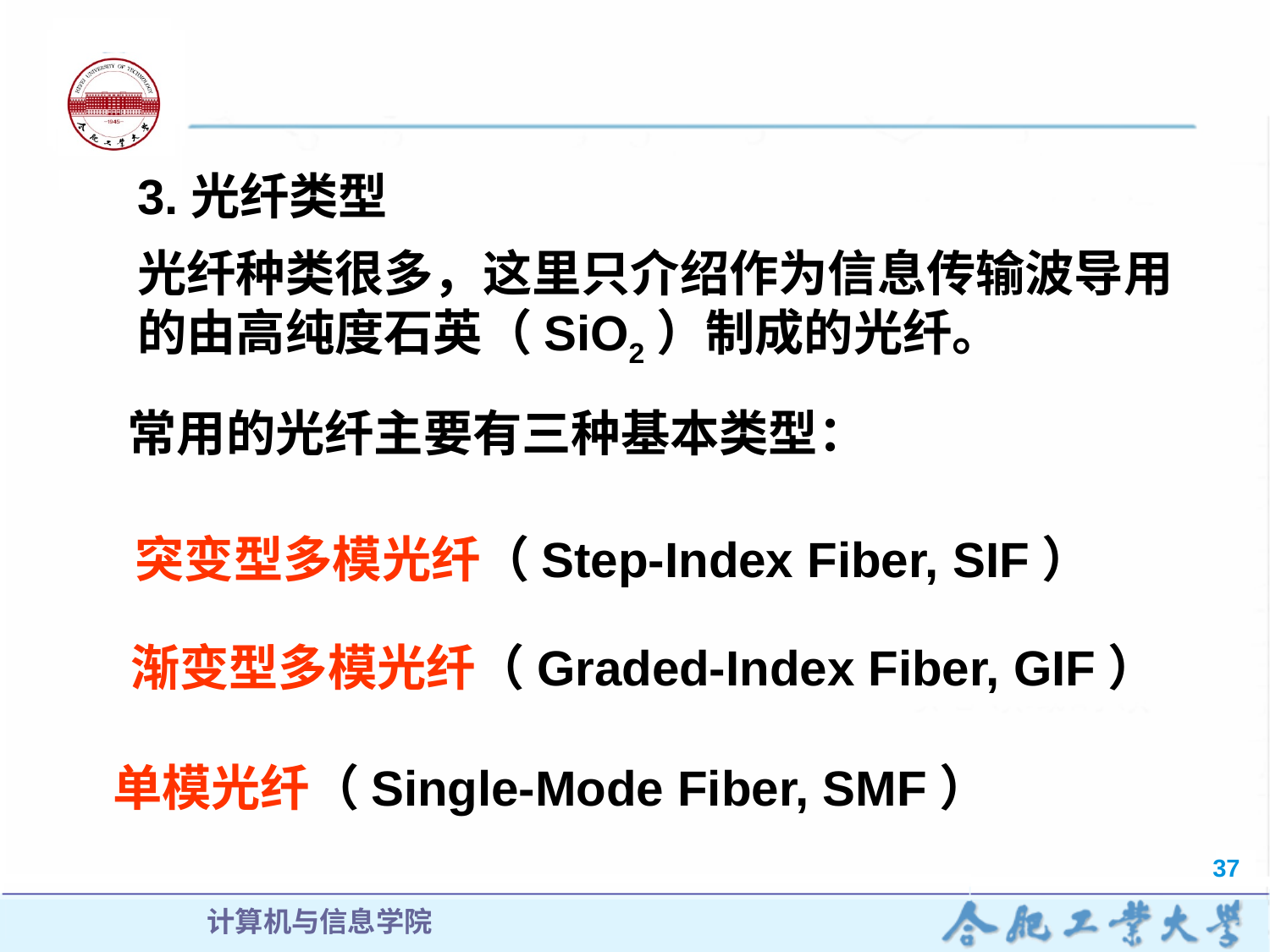

3.光纤类型
光纤种类很多，这里只介绍作为信息传输波导用的由高纯度石英（SiO2）制成的光纤。
常用的光纤主要有三种基本类型：
突变型多模光纤（Step-Index Fiber, SIF）
渐变型多模光纤（Graded-Index Fiber, GIF）
单模光纤（Single-Mode Fiber, SMF）